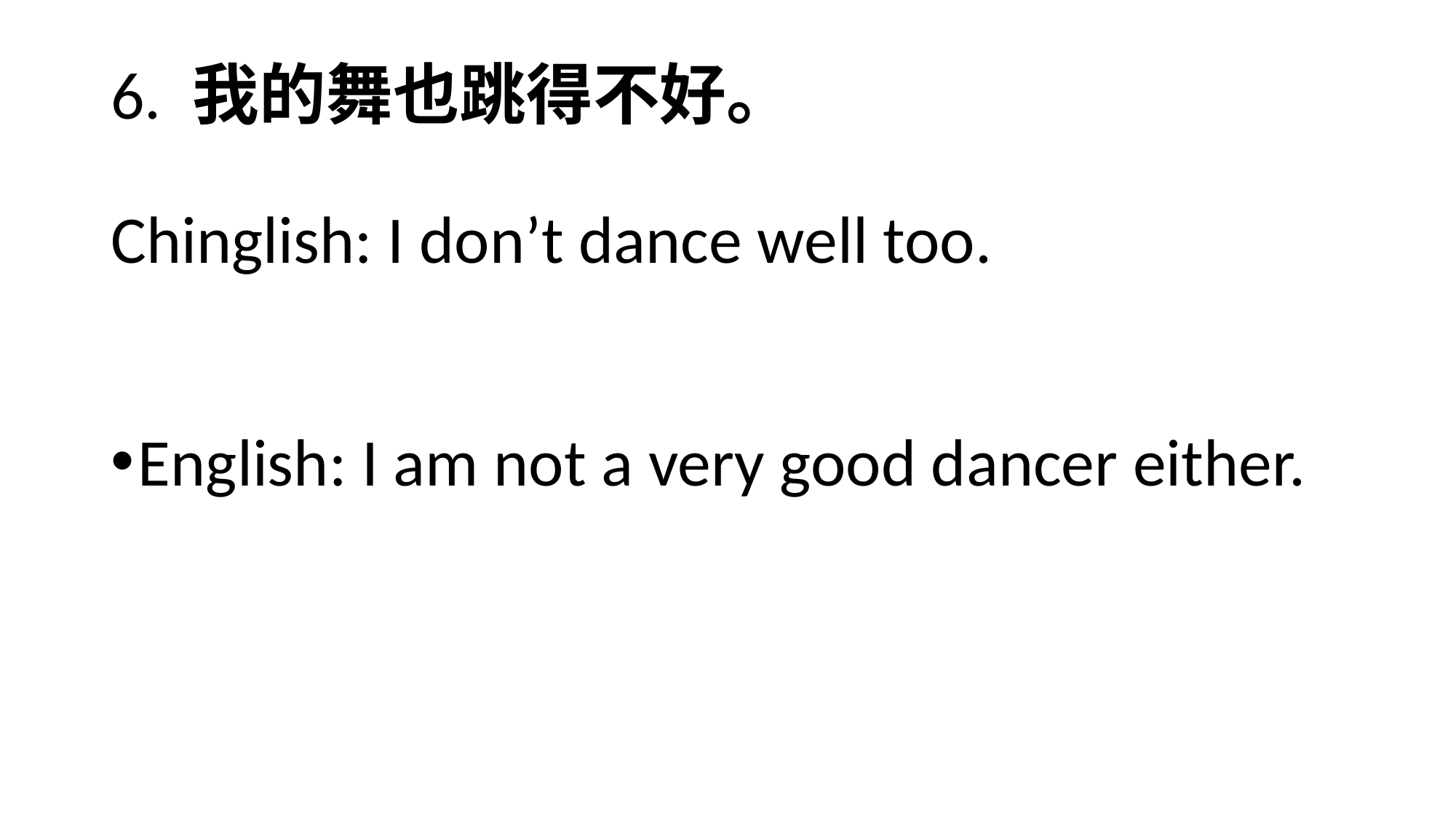

# 6. 我的舞也跳得不好。   Chinglish: I don’t dance well too.
English: I am not a very good dancer either.